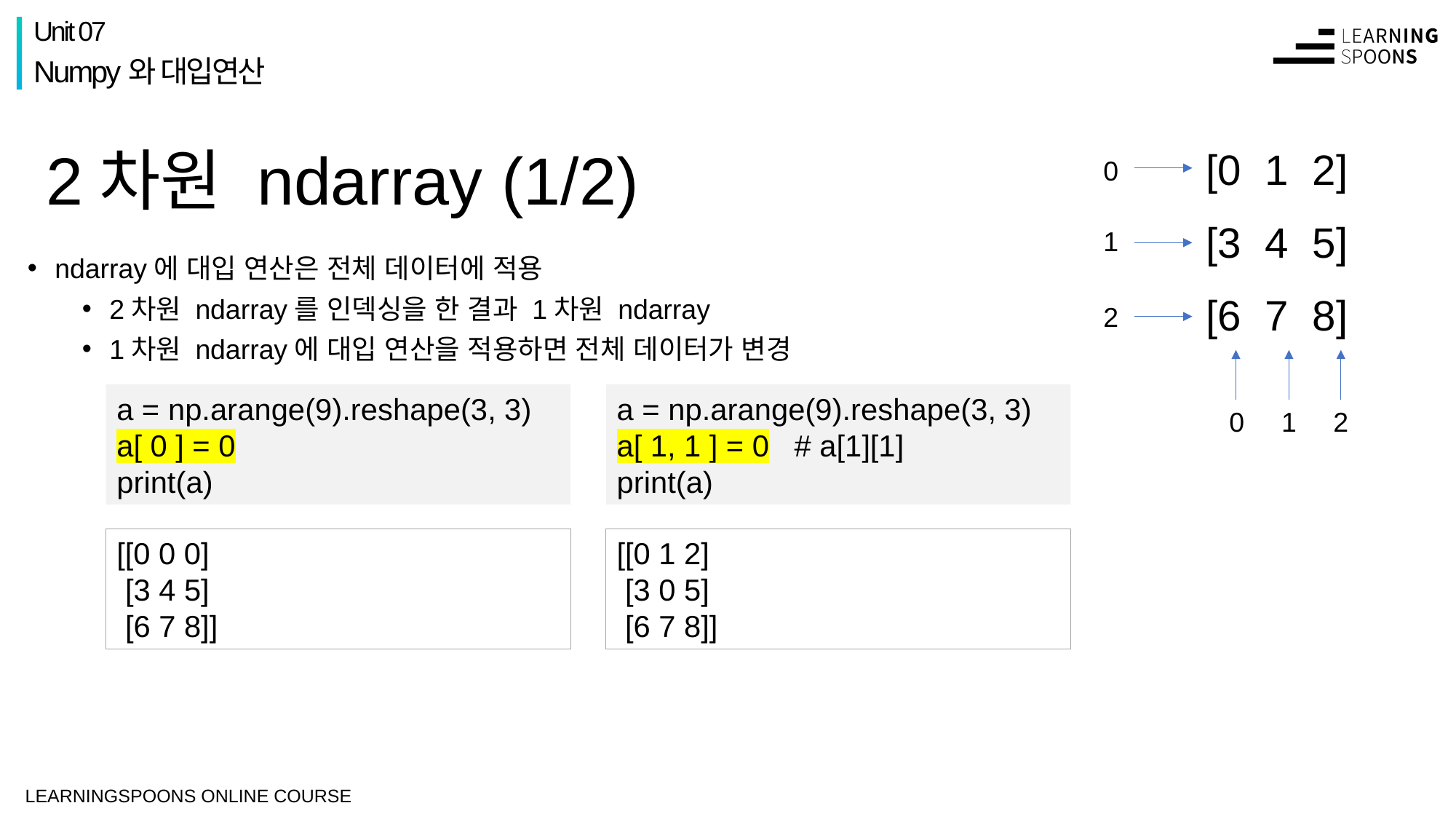

Unit 07
Numpy와 대입연산
# 2차원 ndarray (1/2)
 [0  1  2]

 [3  4  5]

 [6  7  8]
0
1
ndarray에 대입 연산은 전체 데이터에 적용
2차원 ndarray를 인덱싱을 한 결과 1차원 ndarray
1차원 ndarray에 대입 연산을 적용하면 전체 데이터가 변경
2
a = np.arange(9).reshape(3, 3)
a[ 0 ] = 0
print(a)
a = np.arange(9).reshape(3, 3)
a[ 1, 1 ] = 0   # a[1][1]
print(a)
0
1
2
[[0 0 0]
 [3 4 5]
 [6 7 8]]
[[0 1 2]
 [3 0 5]
 [6 7 8]]